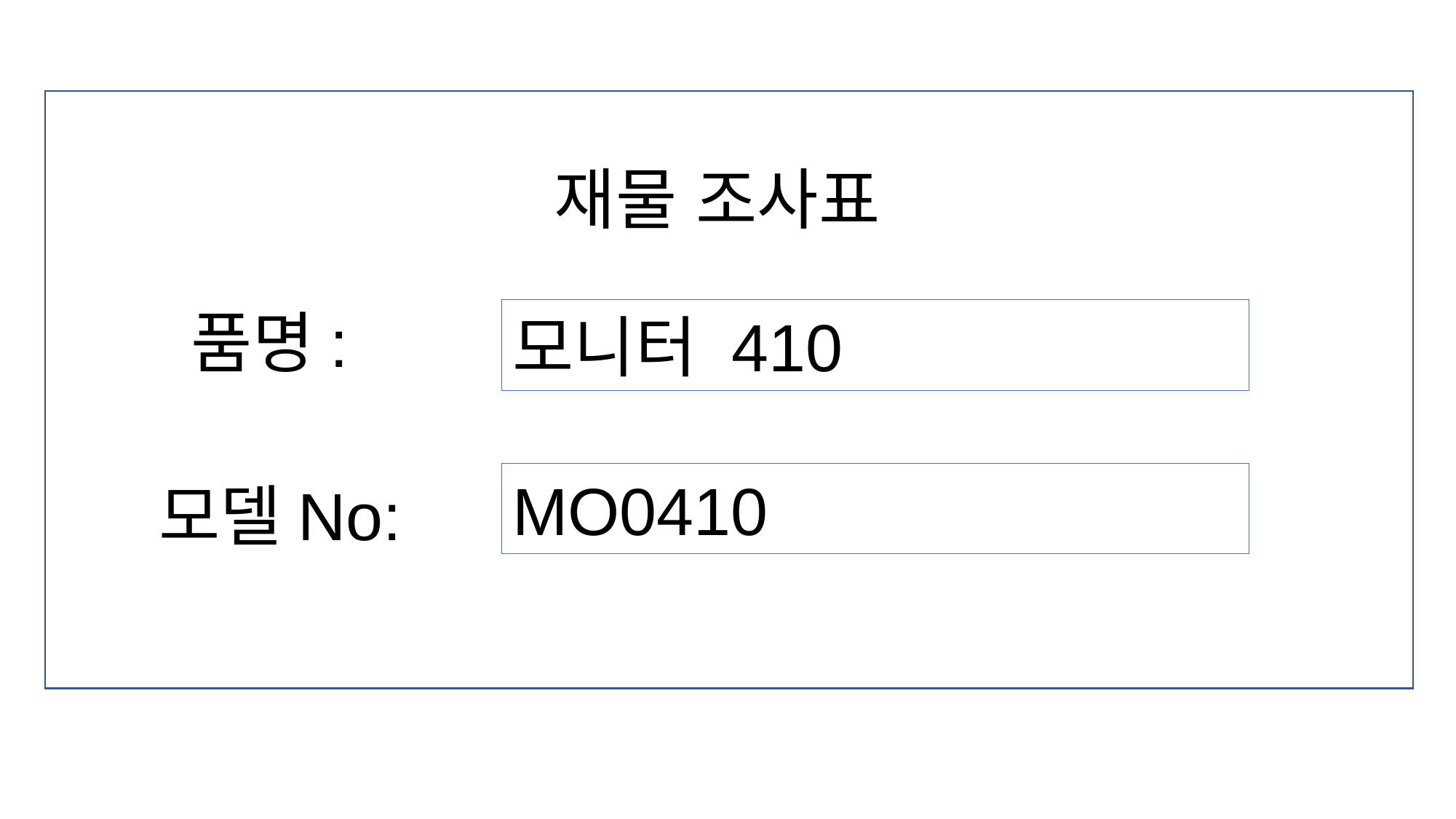

재물 조사표
품명:
모니터 410
MO0410
모델No: